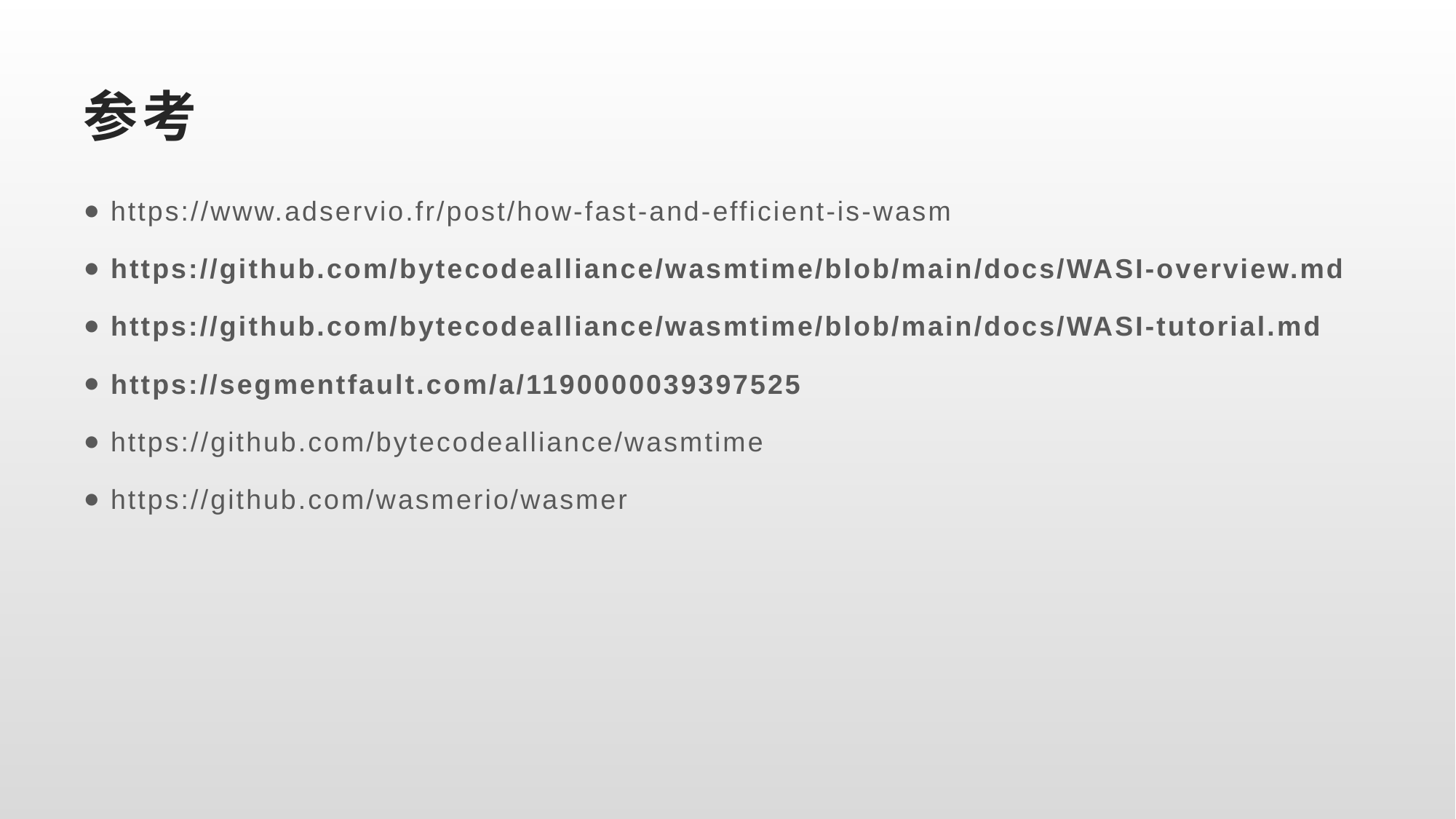

# 参考
https://www.adservio.fr/post/how-fast-and-efficient-is-wasm
https://github.com/bytecodealliance/wasmtime/blob/main/docs/WASI-overview.md
https://github.com/bytecodealliance/wasmtime/blob/main/docs/WASI-tutorial.md
https://segmentfault.com/a/1190000039397525
https://github.com/bytecodealliance/wasmtime
https://github.com/wasmerio/wasmer